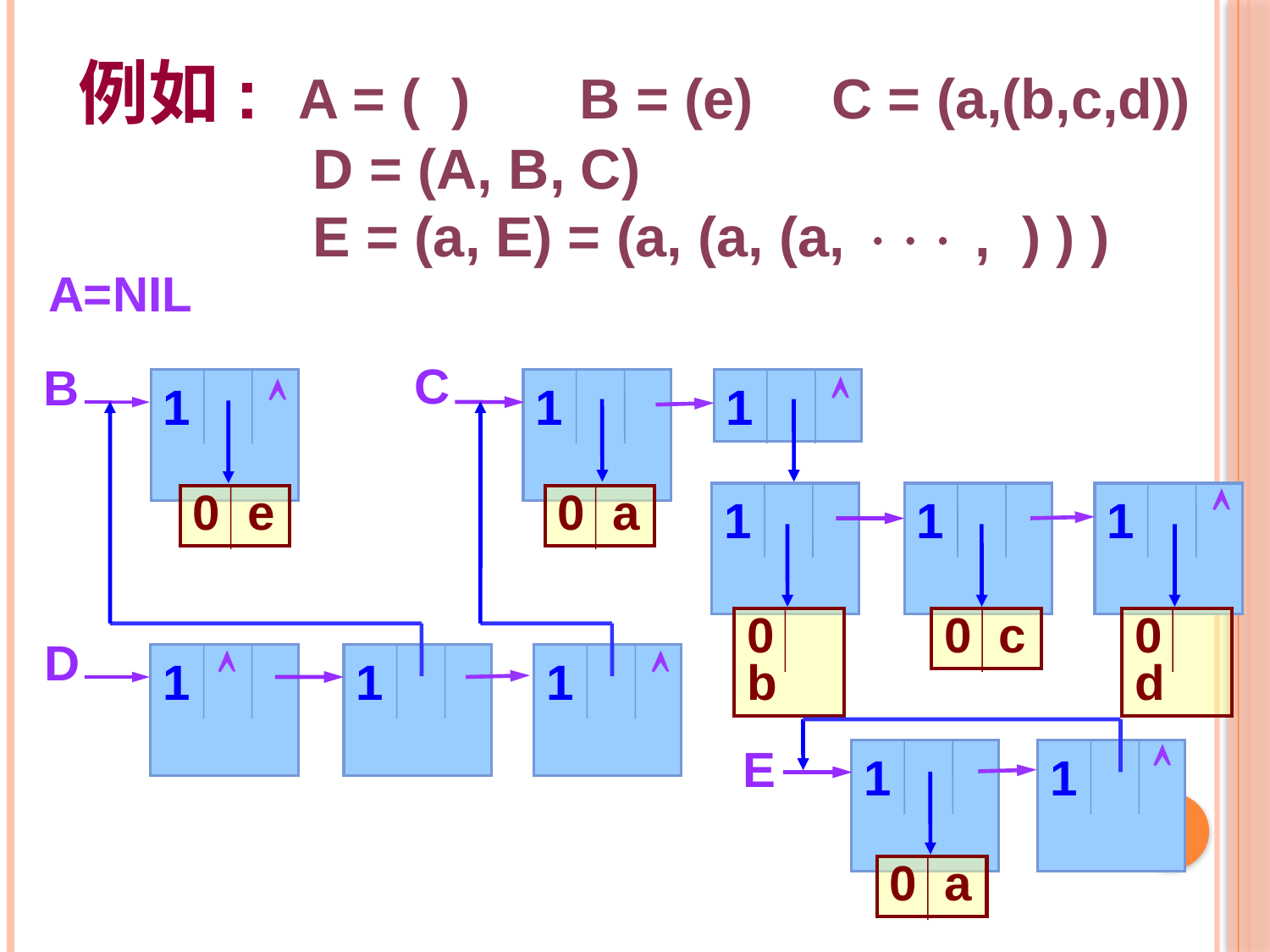

例如:  A = (  )       B = (e)     C = (a,(b,c,d))
               D = (A, B, C)
               E = (a, E) = (a, (a, (a, ⋅⋅⋅ ,  ) ) )
A=NIL
C
∧
1

1

∧
1

1

1

0  a

0  b

0  c

0  d

B
∧
1

0  e

D
∧
∧
1

1

1

∧
E
1

1

0  a